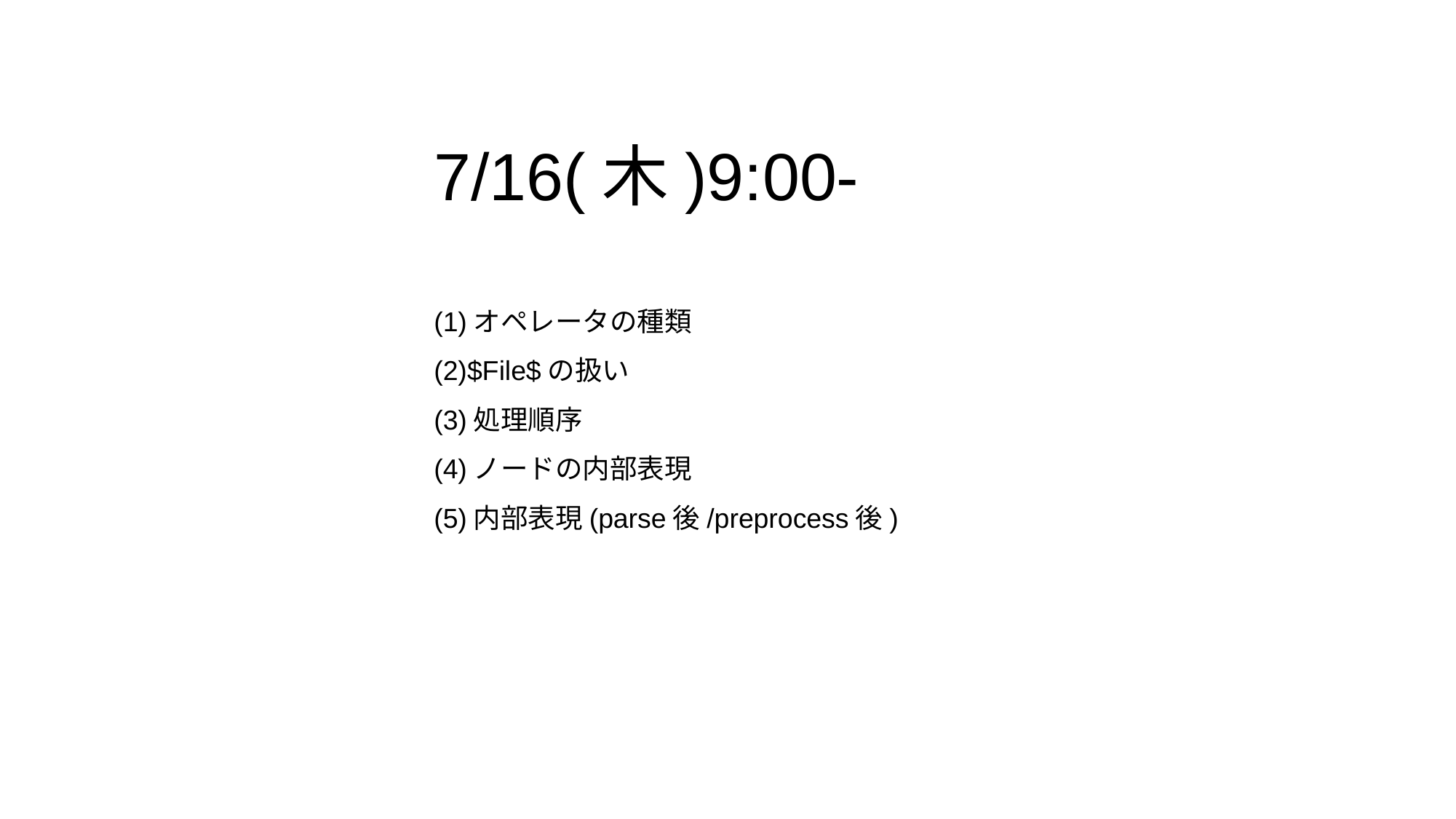

# 7/16(木)9:00-
(1)オペレータの種類
(2)$File$の扱い
(3)処理順序
(4)ノードの内部表現
(5)内部表現(parse後/preprocess後)